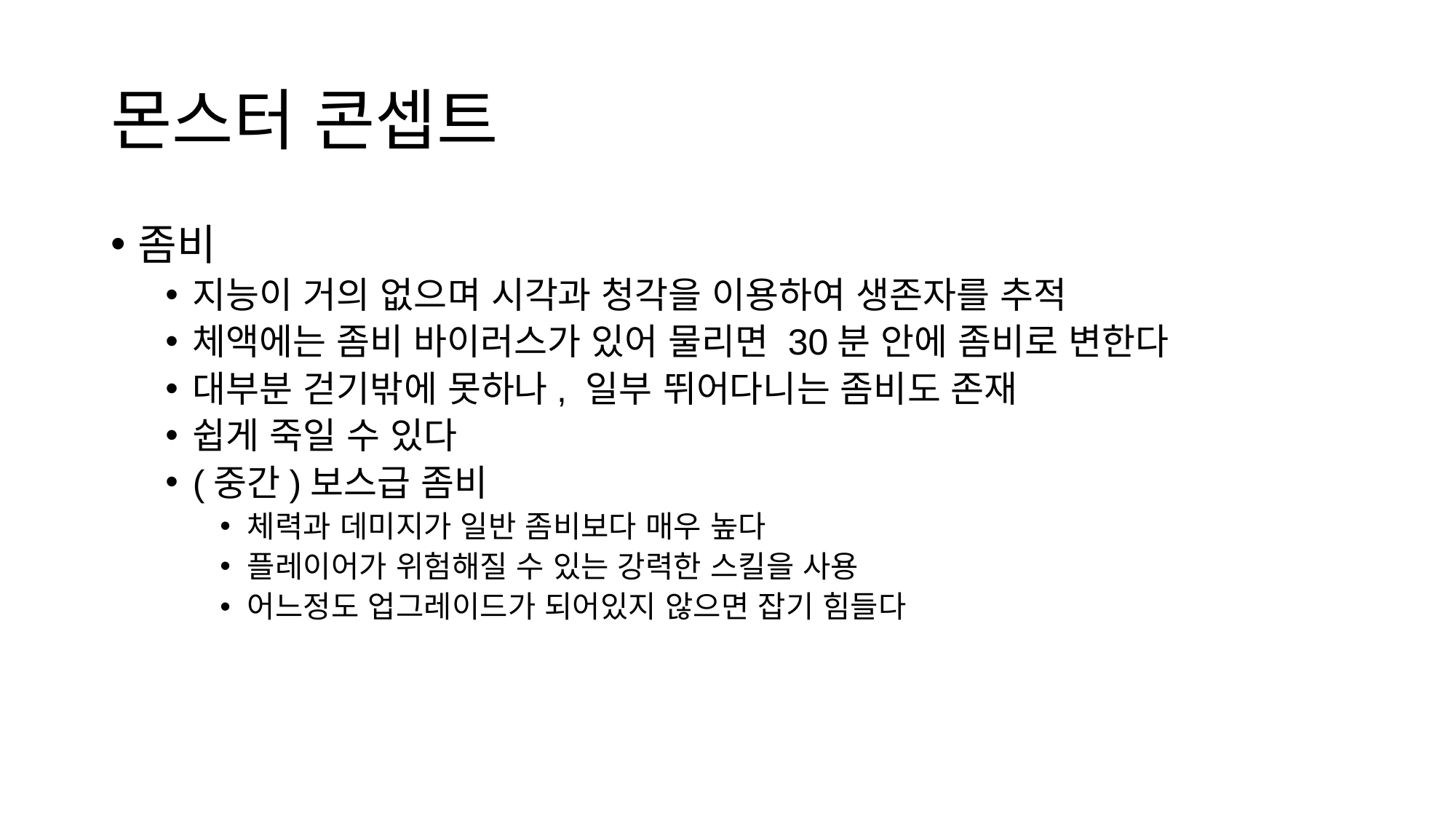

# 몬스터 콘셉트
좀비
지능이 거의 없으며 시각과 청각을 이용하여 생존자를 추적
체액에는 좀비 바이러스가 있어 물리면 30분 안에 좀비로 변한다
대부분 걷기밖에 못하나, 일부 뛰어다니는 좀비도 존재
쉽게 죽일 수 있다
(중간)보스급 좀비
체력과 데미지가 일반 좀비보다 매우 높다
플레이어가 위험해질 수 있는 강력한 스킬을 사용
어느정도 업그레이드가 되어있지 않으면 잡기 힘들다